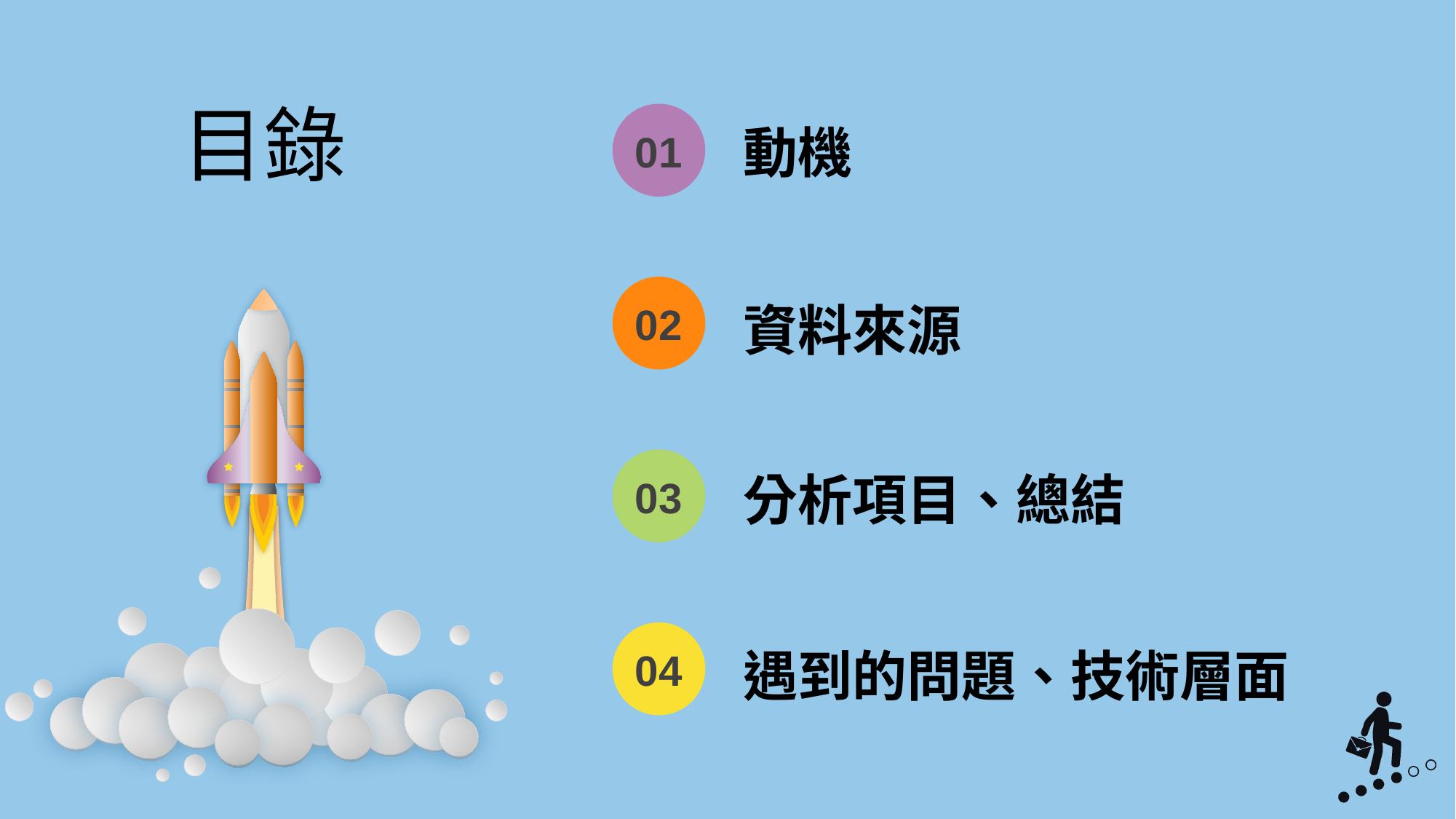

目錄

動機
01

02
資料來源

03
分析項目、總結

遇到的問題、技術層面
04